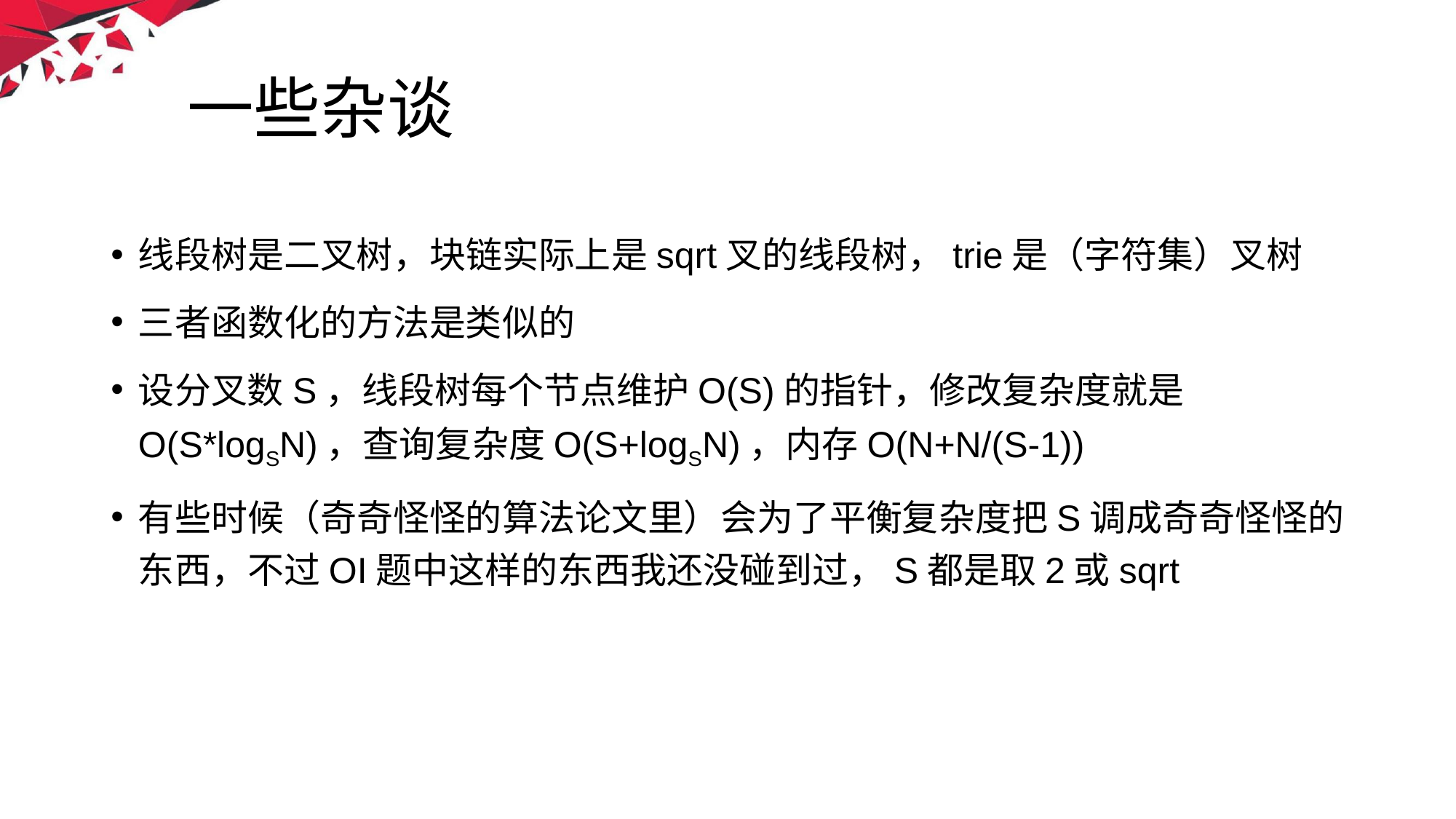

# 一些杂谈
线段树是二叉树，块链实际上是sqrt叉的线段树，trie是（字符集）叉树
三者函数化的方法是类似的
设分叉数S，线段树每个节点维护O(S)的指针，修改复杂度就是O(S*logSN)，查询复杂度O(S+logSN)，内存O(N+N/(S-1))
有些时候（奇奇怪怪的算法论文里）会为了平衡复杂度把S调成奇奇怪怪的东西，不过OI题中这样的东西我还没碰到过，S都是取2或sqrt